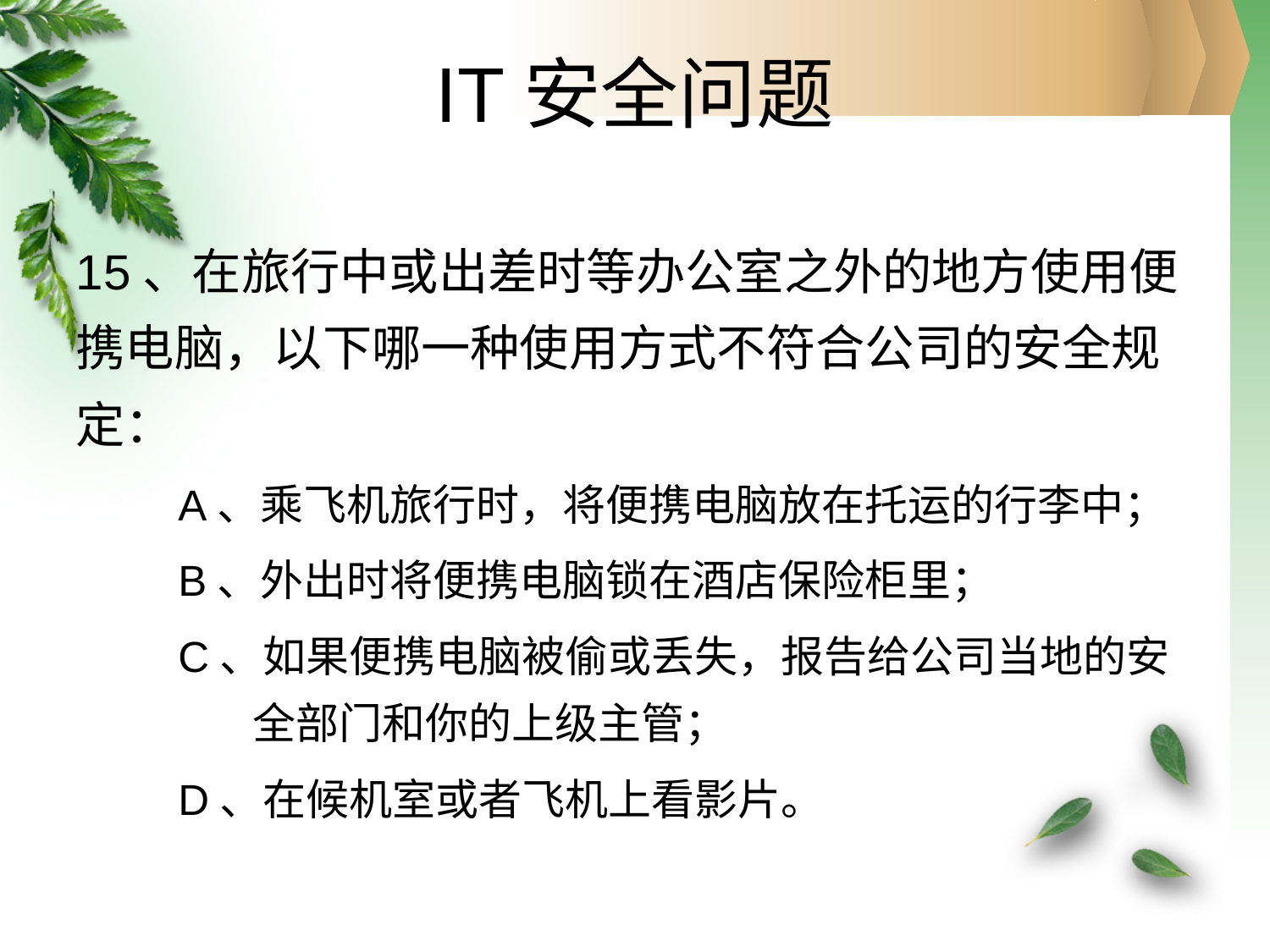

# IT安全问题
15、在旅行中或出差时等办公室之外的地方使用便携电脑，以下哪一种使用方式不符合公司的安全规定：
A、乘飞机旅行时，将便携电脑放在托运的行李中；
B、外出时将便携电脑锁在酒店保险柜里；
C、如果便携电脑被偷或丢失，报告给公司当地的安全部门和你的上级主管；
D、在候机室或者飞机上看影片。
75